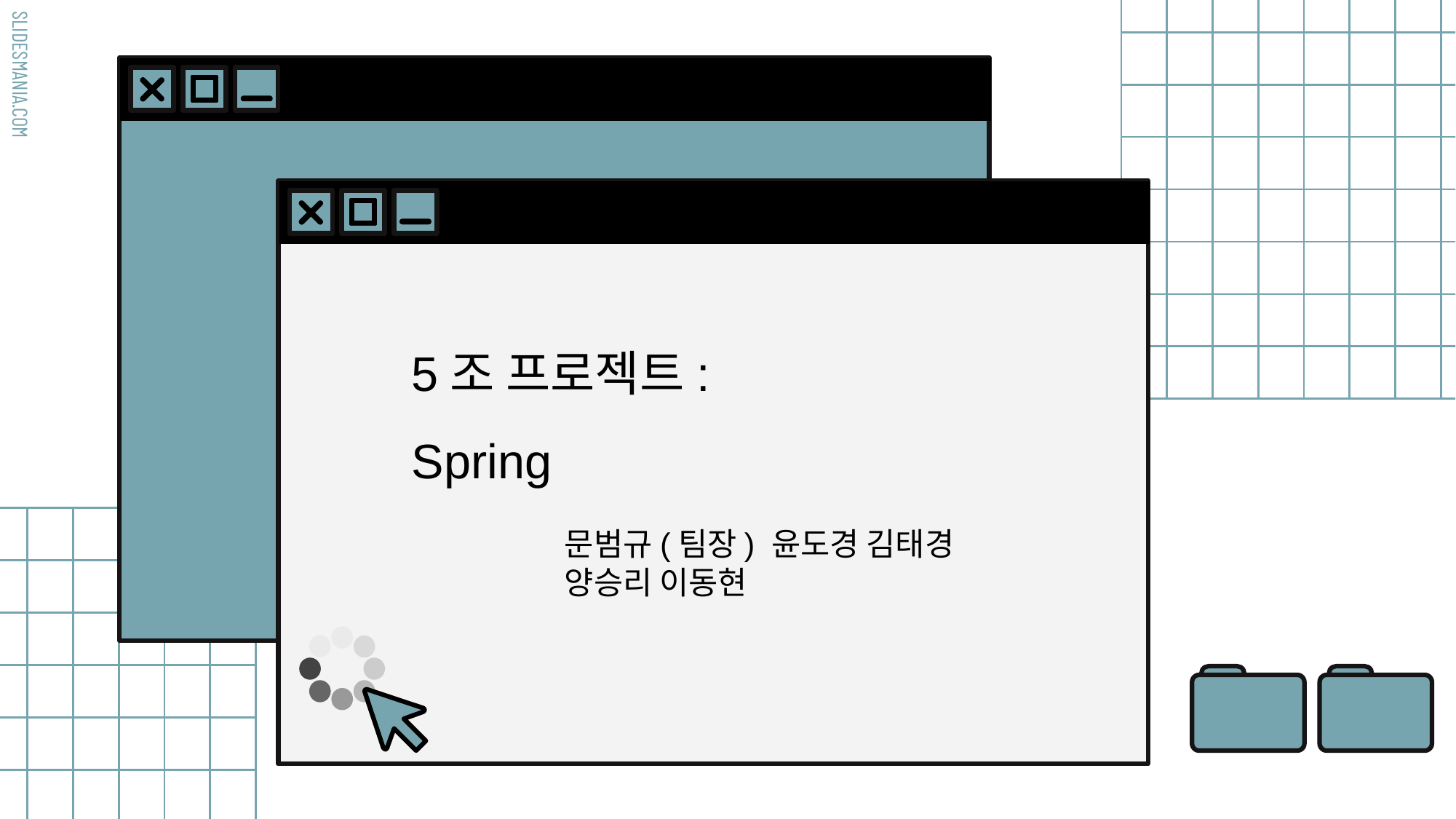

# 5조 프로젝트: Spring
문범규(팀장) 윤도경 김태경 양승리 이동현